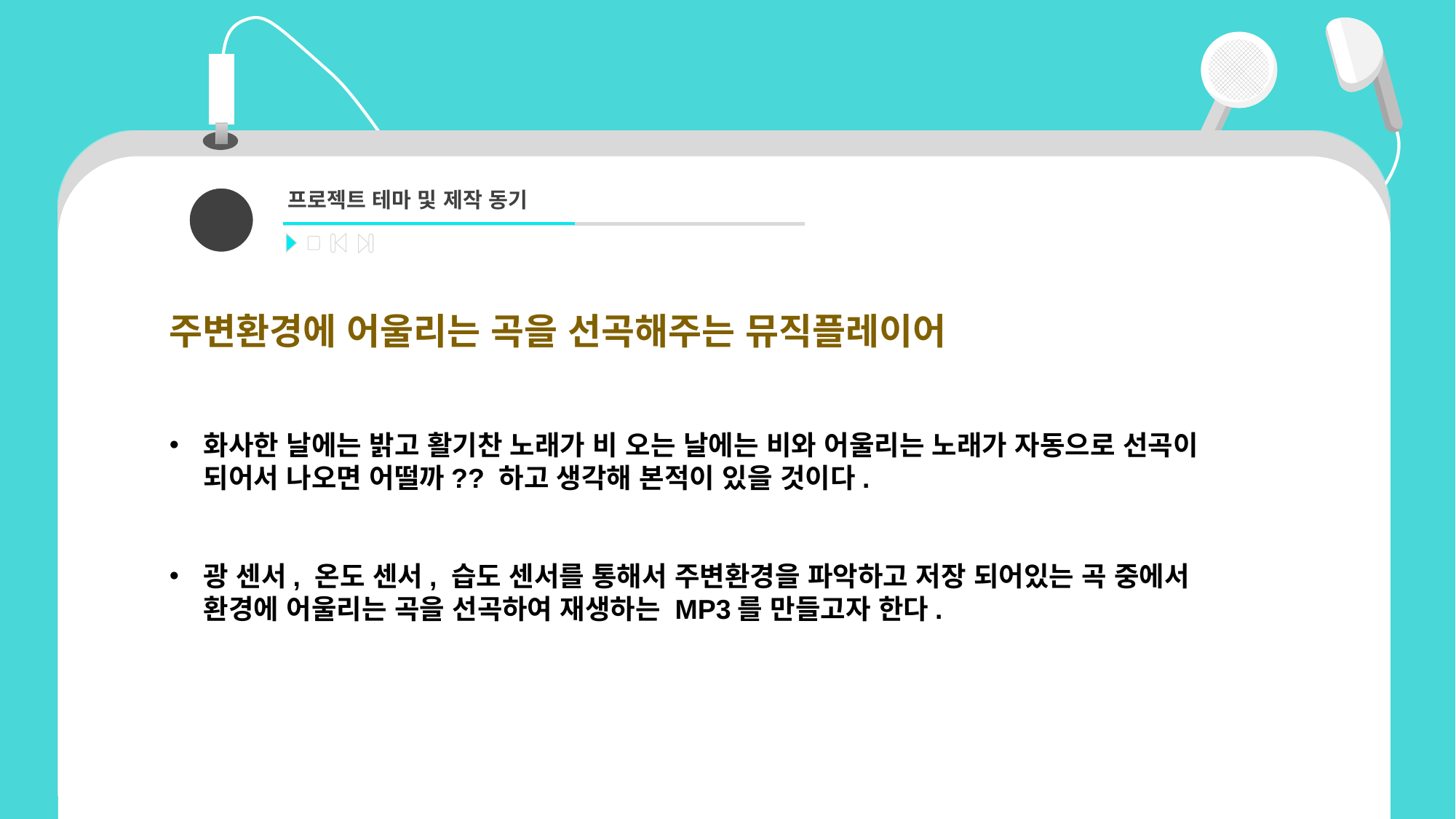

프로젝트 테마 및 제작 동기

주변환경에 어울리는 곡을 선곡해주는 뮤직플레이어

화사한 날에는 밝고 활기찬 노래가 비 오는 날에는 비와 어울리는 노래가 자동으로 선곡이 되어서 나오면 어떨까?? 하고 생각해 본적이 있을 것이다.

광 센서, 온도 센서, 습도 센서를 통해서 주변환경을 파악하고 저장 되어있는 곡 중에서 환경에 어울리는 곡을 선곡하여 재생하는 MP3를 만들고자 한다.